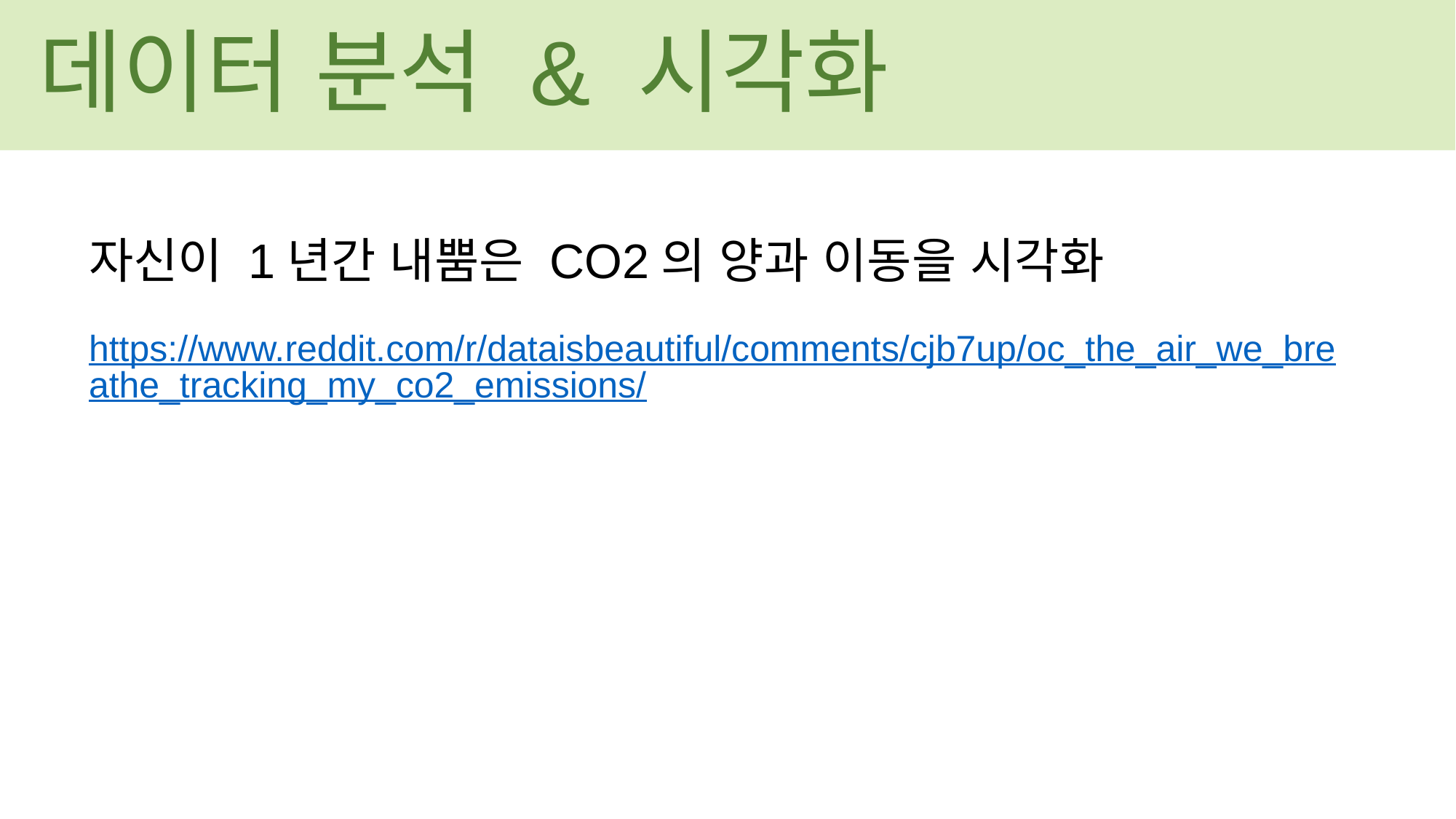

데이터 분석 & 시각화
자신이 1년간 내뿜은 CO2의 양과 이동을 시각화
https://www.reddit.com/r/dataisbeautiful/comments/cjb7up/oc_the_air_we_breathe_tracking_my_co2_emissions/